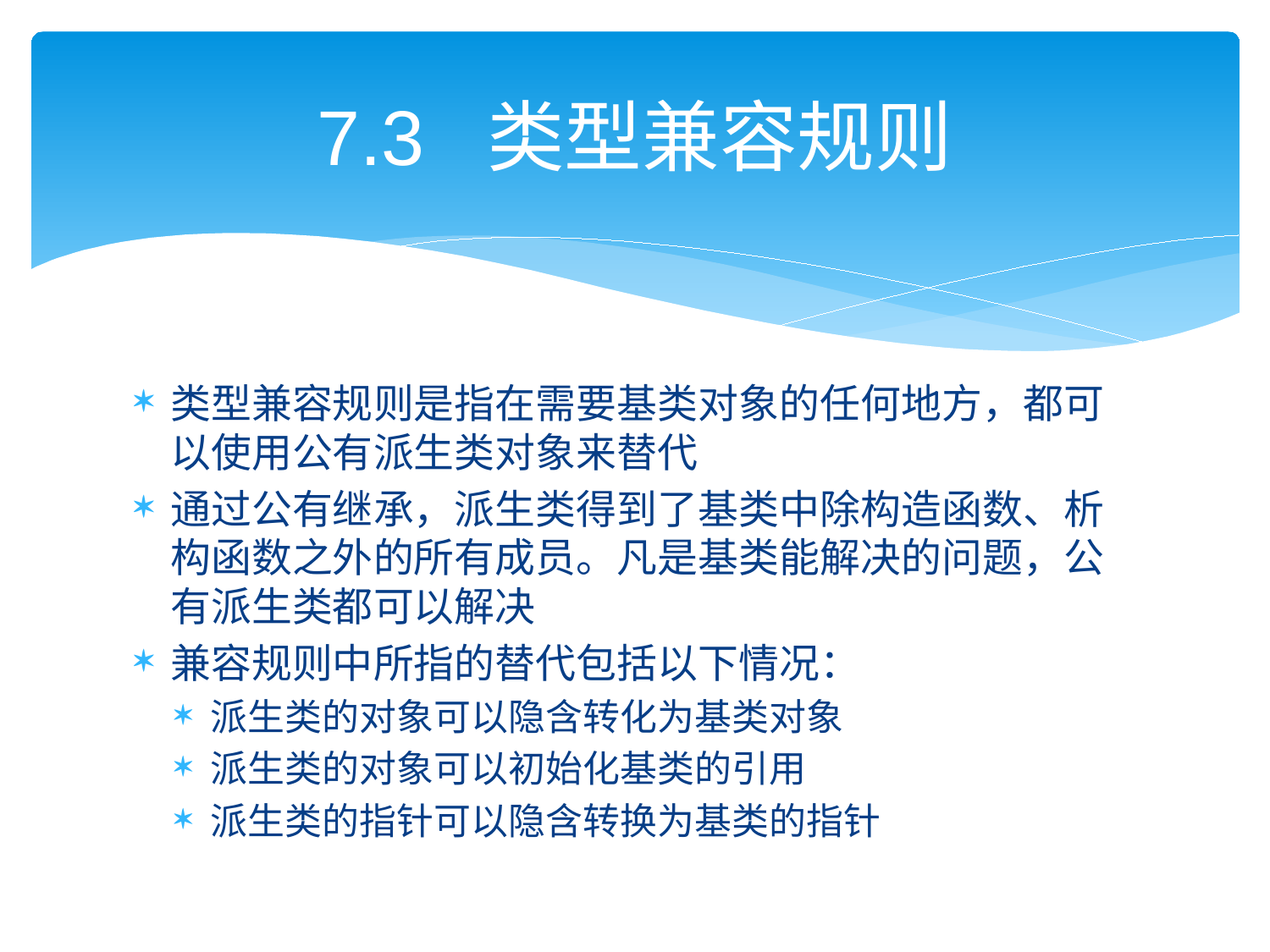

# 7.3  类型兼容规则
类型兼容规则是指在需要基类对象的任何地方，都可以使用公有派生类对象来替代
通过公有继承，派生类得到了基类中除构造函数、析构函数之外的所有成员。凡是基类能解决的问题，公有派生类都可以解决
兼容规则中所指的替代包括以下情况：
派生类的对象可以隐含转化为基类对象
派生类的对象可以初始化基类的引用
派生类的指针可以隐含转换为基类的指针